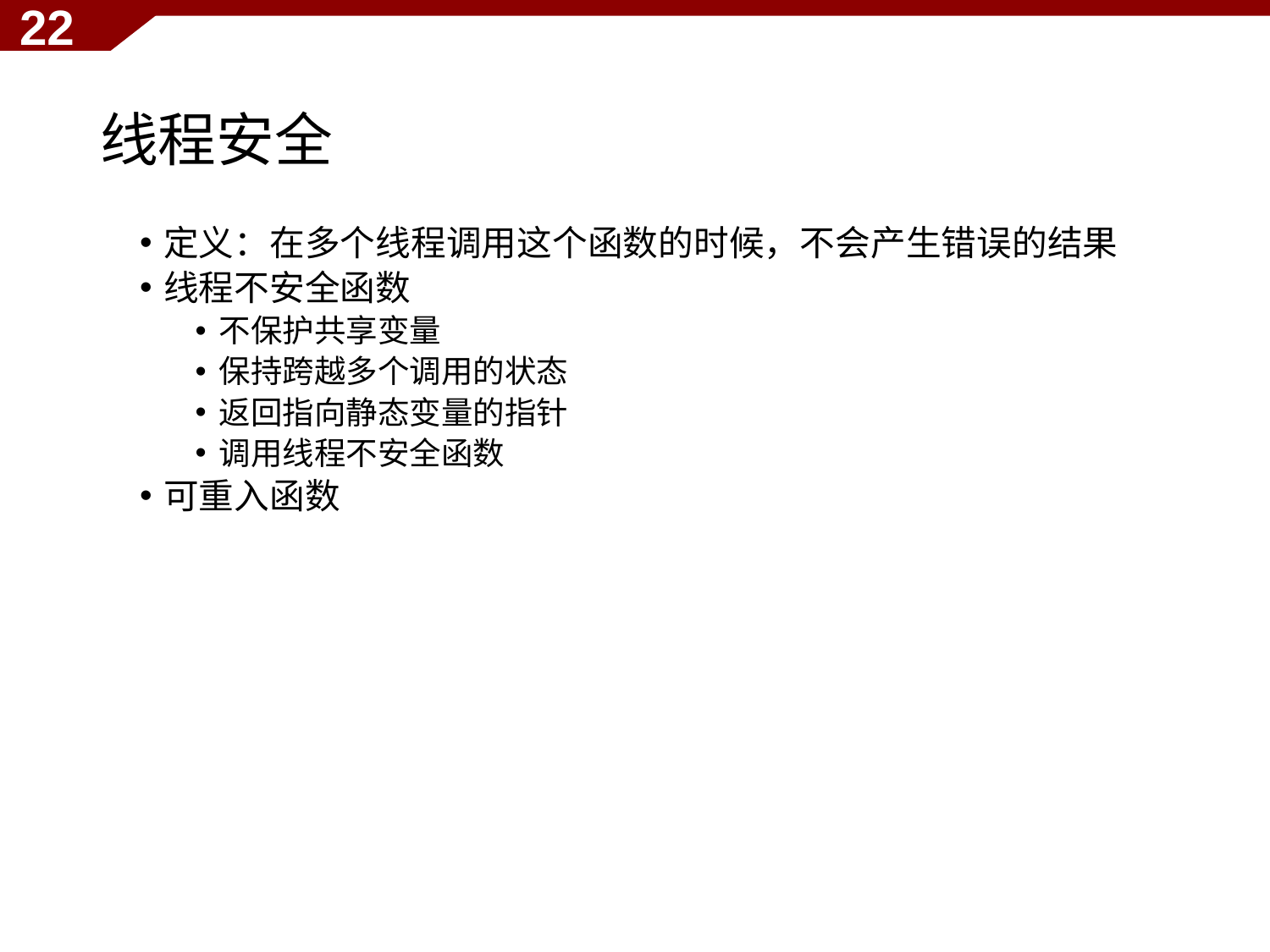

22
# 线程安全
定义：在多个线程调用这个函数的时候，不会产生错误的结果
线程不安全函数
不保护共享变量
保持跨越多个调用的状态
返回指向静态变量的指针
调用线程不安全函数
可重入函数